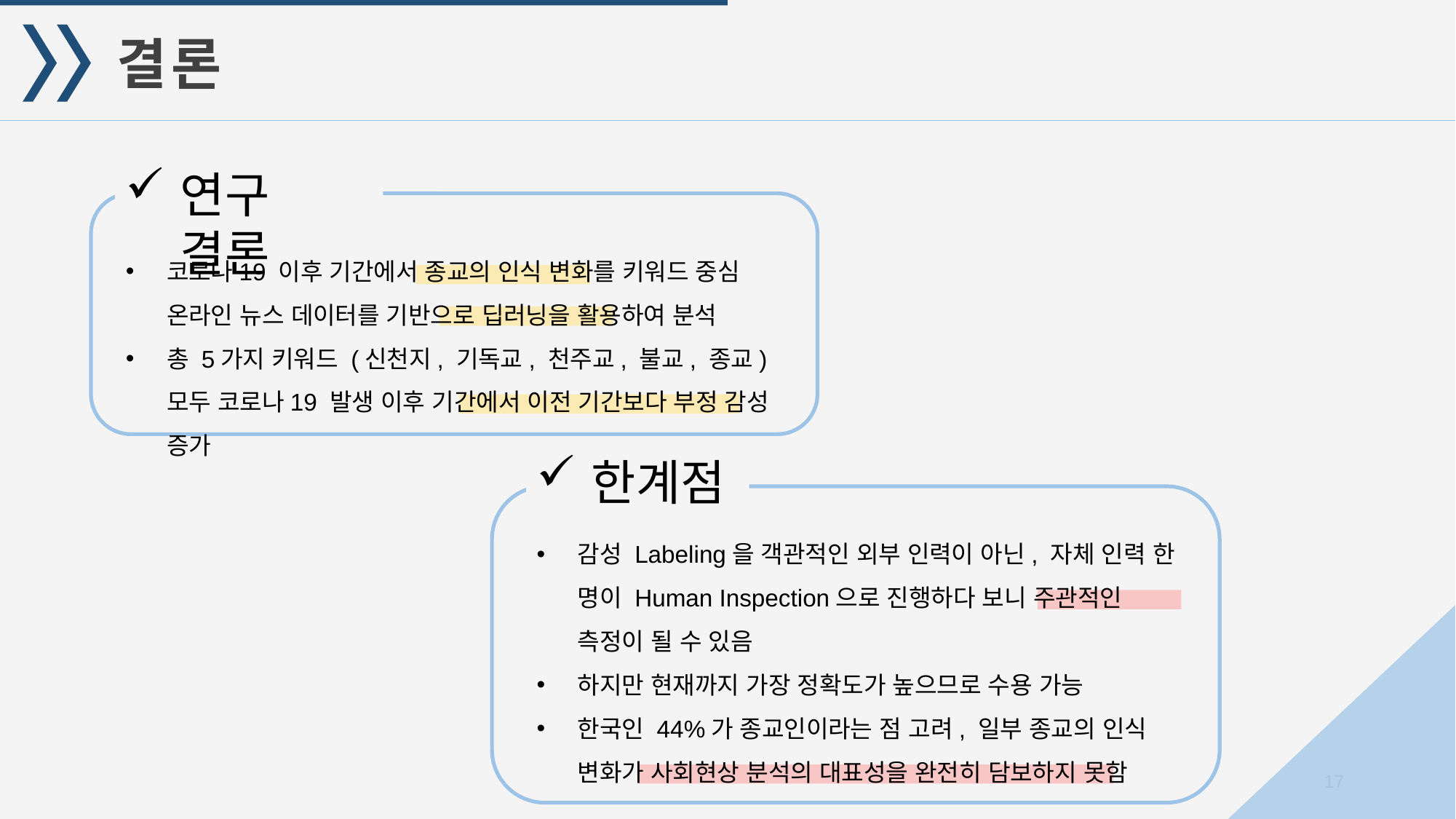

결론

연구 결론

코로나19 이후 기간에서 종교의 인식 변화를 키워드 중심 온라인 뉴스 데이터를 기반으로 딥러닝을 활용하여 분석
총 5가지 키워드 (신천지, 기독교, 천주교, 불교, 종교) 모두 코로나19 발생 이후 기간에서 이전 기간보다 부정 감성 증가

한계점

감성 Labeling을 객관적인 외부 인력이 아닌, 자체 인력 한 명이 Human Inspection으로 진행하다 보니 주관적인 측정이 될 수 있음
하지만 현재까지 가장 정확도가 높으므로 수용 가능
한국인 44%가 종교인이라는 점 고려, 일부 종교의 인식 변화가 사회현상 분석의 대표성을 완전히 담보하지 못함

17